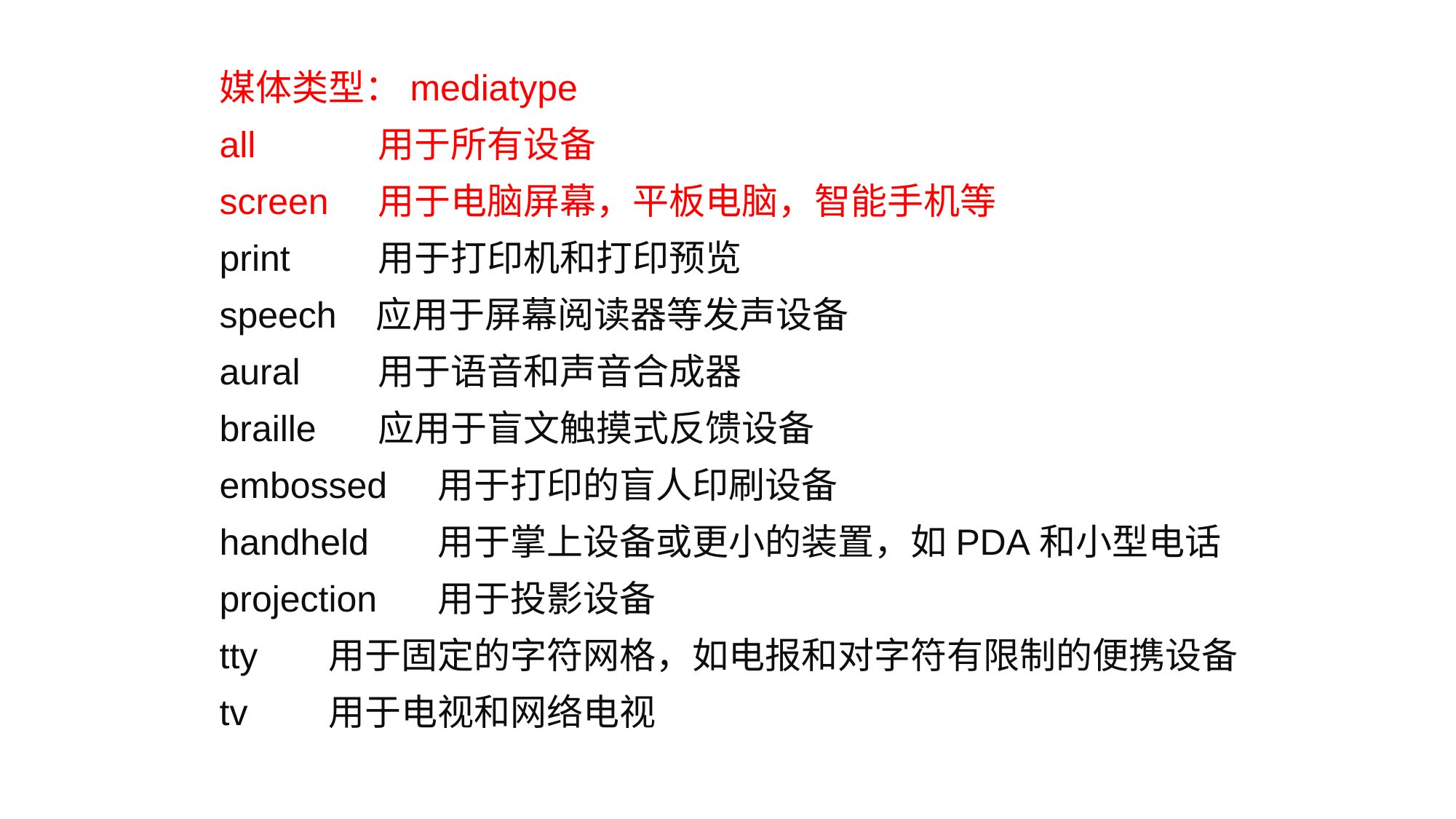

媒体类型：mediatype
all	    用于所有设备
screen    用于电脑屏幕，平板电脑，智能手机等
print	    用于打印机和打印预览
speech   应用于屏幕阅读器等发声设备
aural	    用于语音和声音合成器
braille	    应用于盲文触摸式反馈设备
embossed	用于打印的盲人印刷设备
handheld	用于掌上设备或更小的装置，如PDA和小型电话
projection	用于投影设备
tty	用于固定的字符网格，如电报和对字符有限制的便携设备
tv	用于电视和网络电视